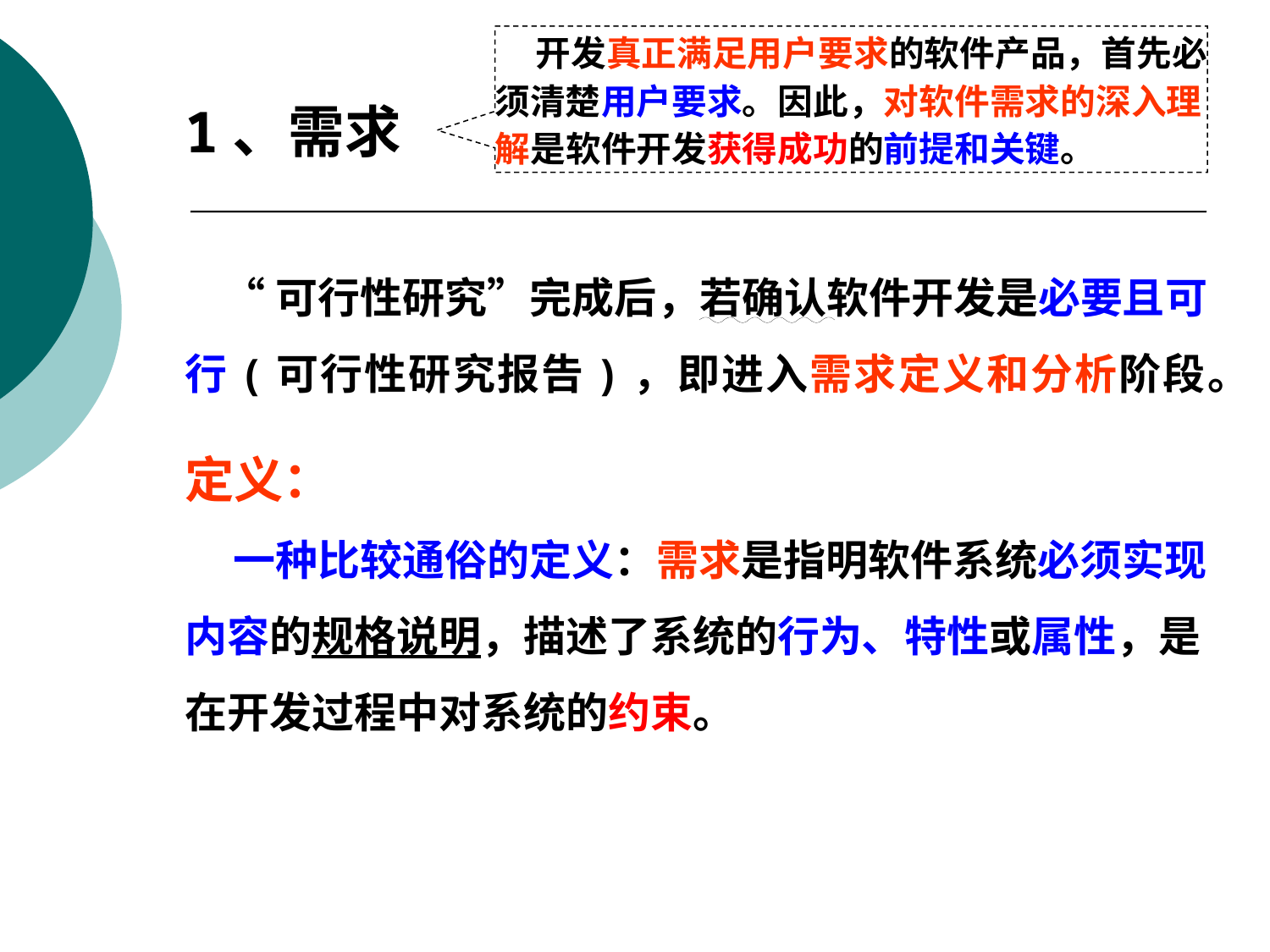

开发真正满足用户要求的软件产品，首先必须清楚用户要求。因此，对软件需求的深入理解是软件开发获得成功的前提和关键。
1、需求
    “可行性研究”完成后，若确认软件开发是必要且可行(可行性研究报告)，即进入需求定义和分析阶段。
定义：
    一种比较通俗的定义：需求是指明软件系统必须实现内容的规格说明，描述了系统的行为、特性或属性，是在开发过程中对系统的约束。